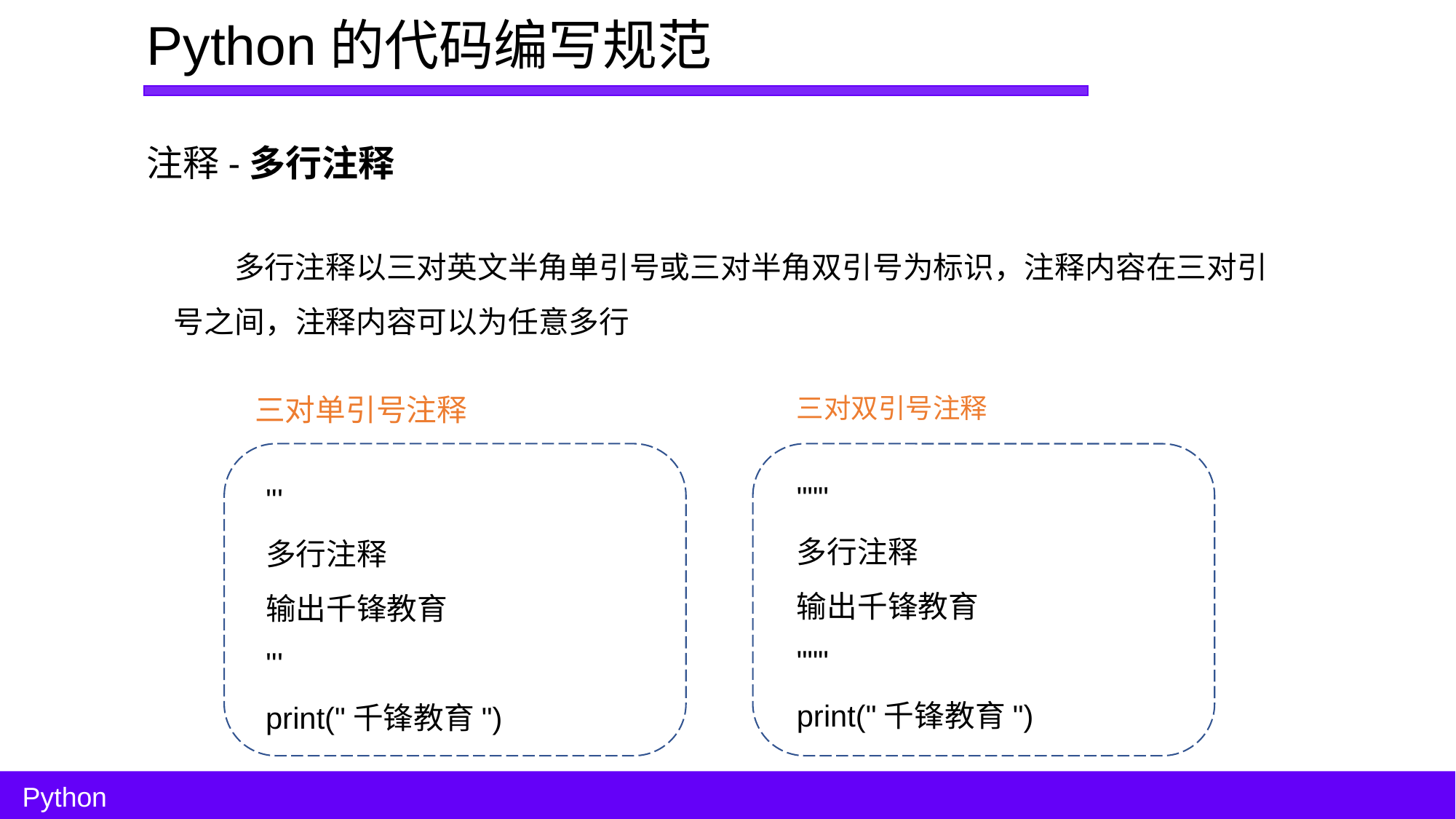

Python的代码编写规范
注释-多行注释
多行注释以三对英文半角单引号或三对半角双引号为标识，注释内容在三对引号之间，注释内容可以为任意多行
三对单引号注释
三对双引号注释

"""
多行注释
输出千锋教育
"""
print("千锋教育")
'''
多行注释
输出千锋教育
'''
print("千锋教育")